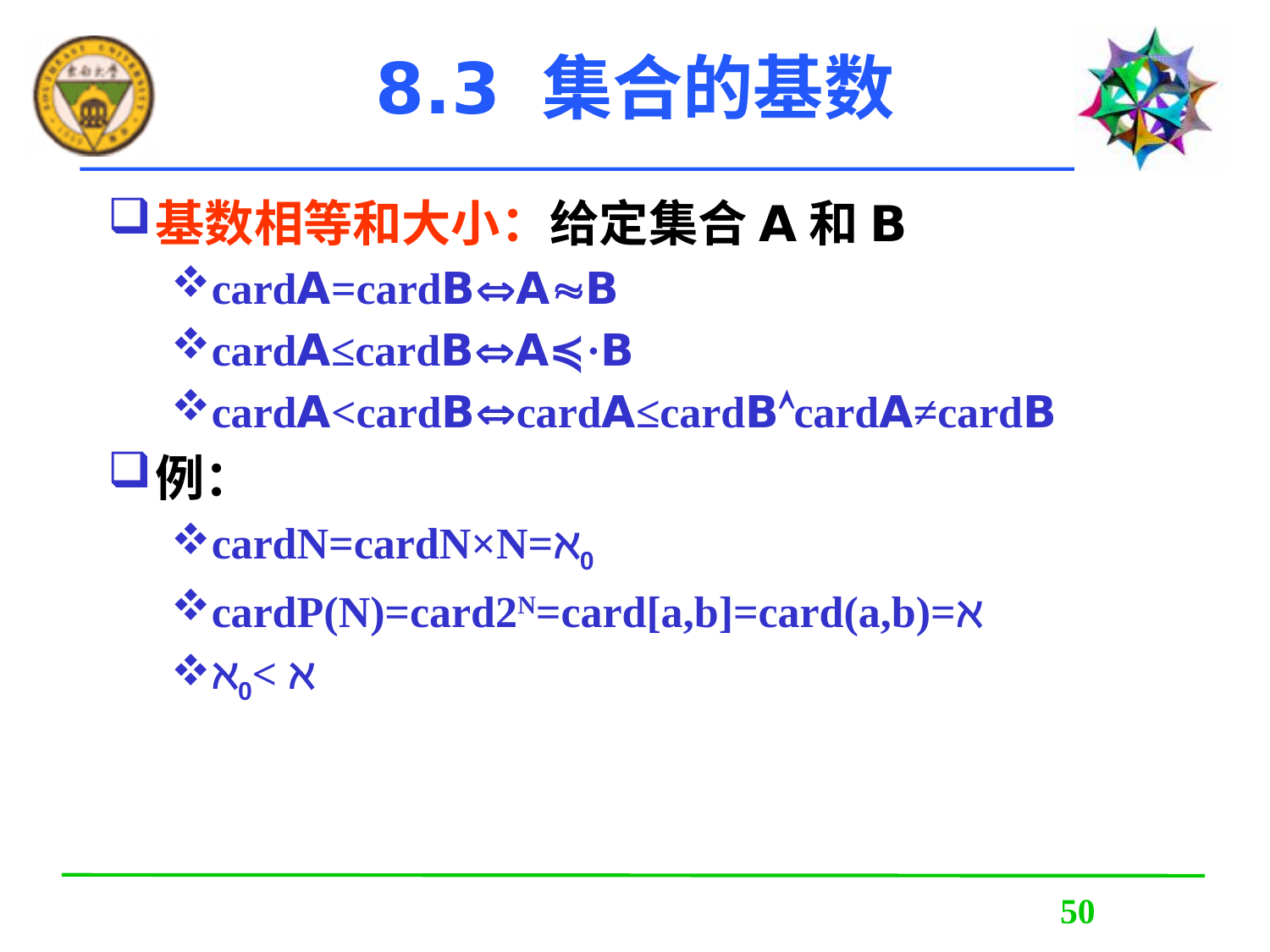

# 8.3 集合的基数
基数相等和大小：给定集合A和B
cardA=cardB⇔A≈B
cardA≤cardB⇔A≼·B
cardA<cardB⇔cardA≤cardB∧cardA≠cardB
例：
cardN=cardN×N=ℵ0
cardP(N)=card2N=card[a,b]=card(a,b)=ℵ
ℵ0< ℵ